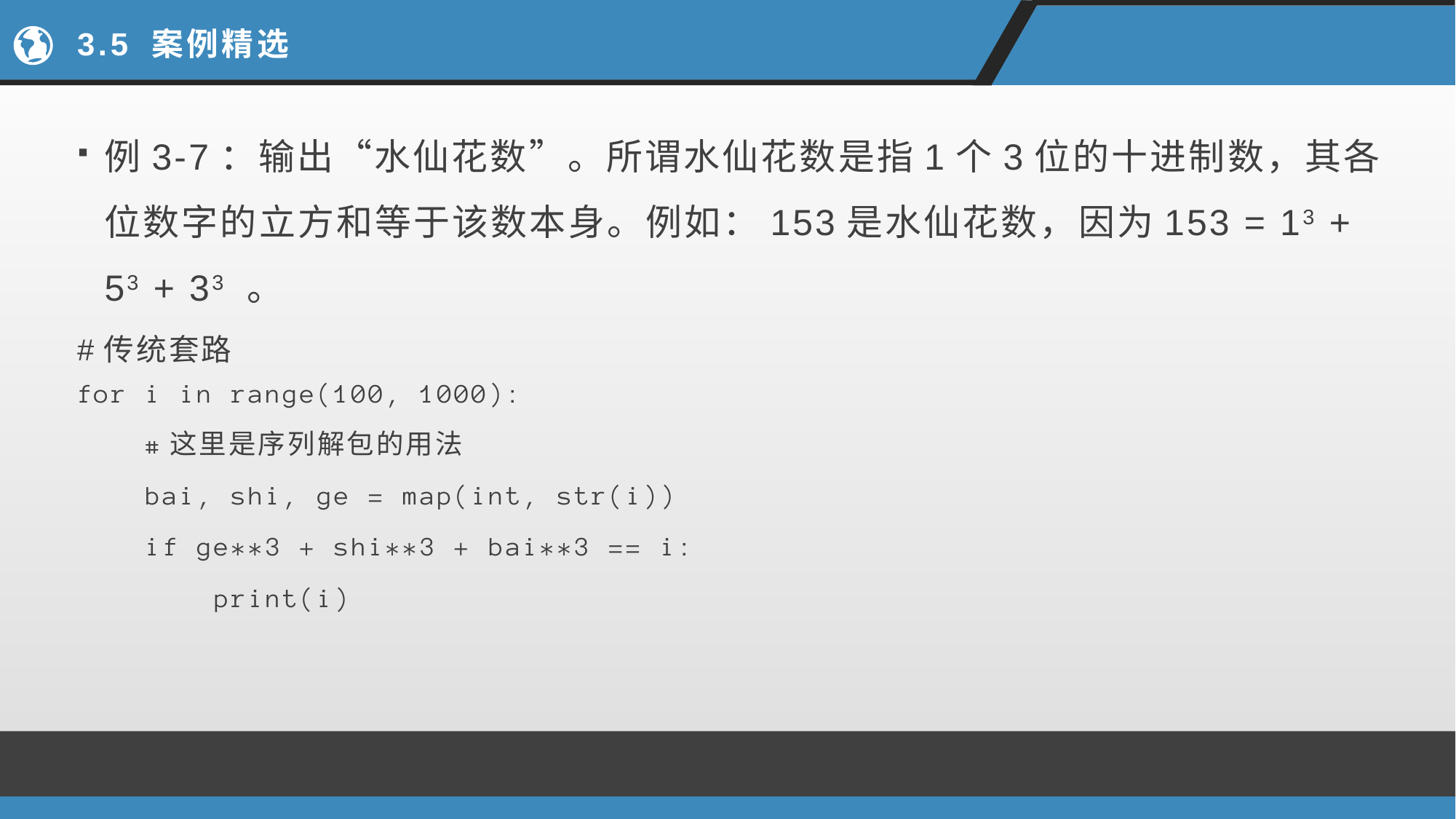

# 3.5 案例精选

例3-7：输出“水仙花数”。所谓水仙花数是指1个3位的十进制数，其各位数字的立方和等于该数本身。例如：153是水仙花数，因为153 = 13 + 53 + 33 。

#传统套路
for i in range(100, 1000):
    #这里是序列解包的用法
    bai, shi, ge = map(int, str(i))
    if ge**3 + shi**3 + bai**3 == i:
        print(i)